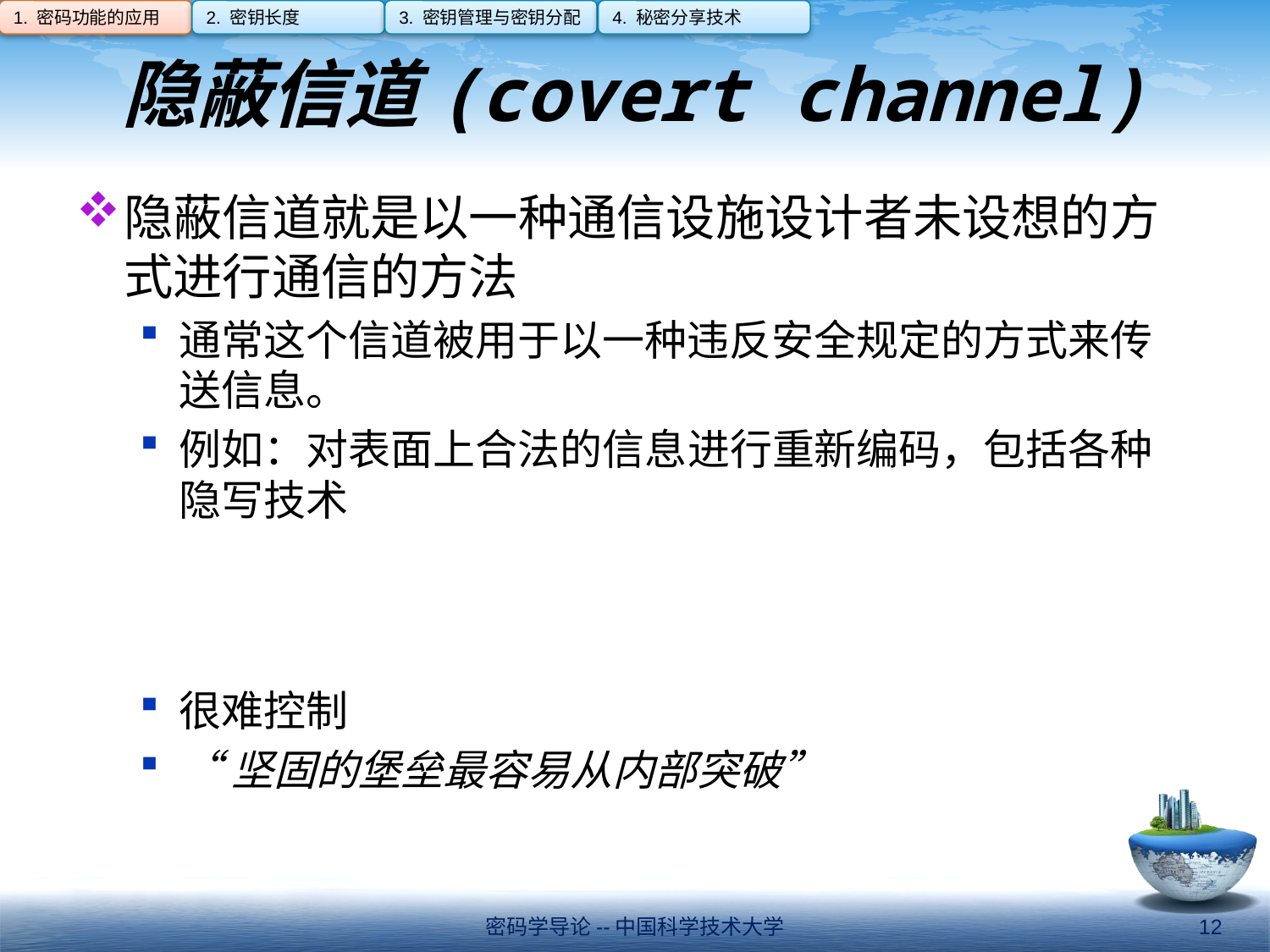

1. 密码功能的应用
2. 密钥长度
3. 密钥管理与密钥分配
4. 秘密分享技术
# 隐蔽信道(covert channel)
隐蔽信道就是以一种通信设施设计者未设想的方式进行通信的方法
通常这个信道被用于以一种违反安全规定的方式来传送信息。
例如：对表面上合法的信息进行重新编码，包括各种隐写技术

很难控制
“坚固的堡垒最容易从内部突破”
密码学导论--中国科学技术大学
12